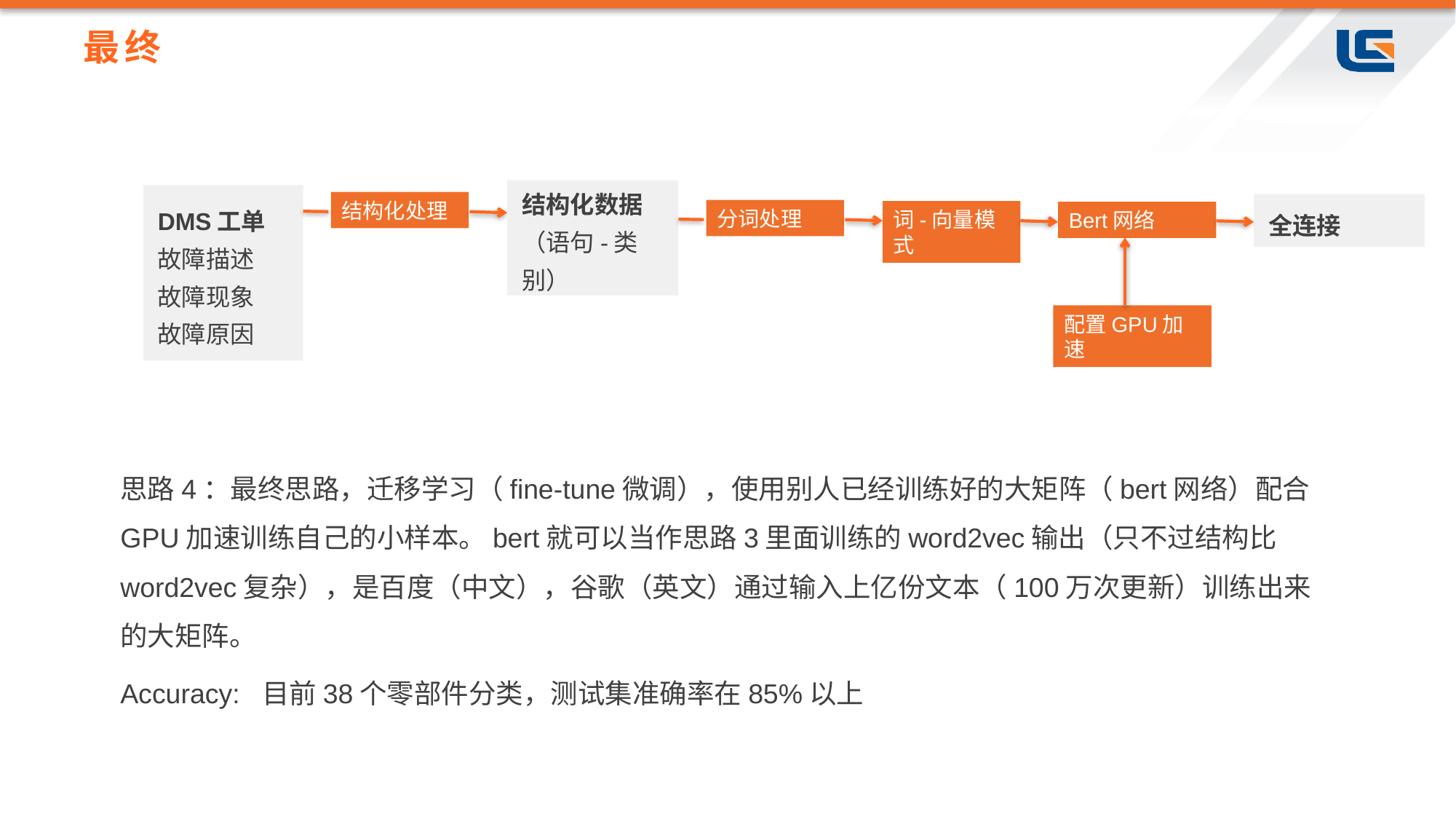

# 最终
结构化数据（语句-类别）
DMS工单
故障描述
故障现象
故障原因
结构化处理
全连接
分词处理
词-向量模式
Bert网络
配置GPU加速
思路4：最终思路，迁移学习（fine-tune微调），使用别人已经训练好的大矩阵（bert网络）配合GPU加速训练自己的小样本。bert就可以当作思路3里面训练的word2vec输出（只不过结构比word2vec复杂），是百度（中文），谷歌（英文）通过输入上亿份文本（100万次更新）训练出来的大矩阵。
Accuracy:  目前38个零部件分类，测试集准确率在85%以上

15